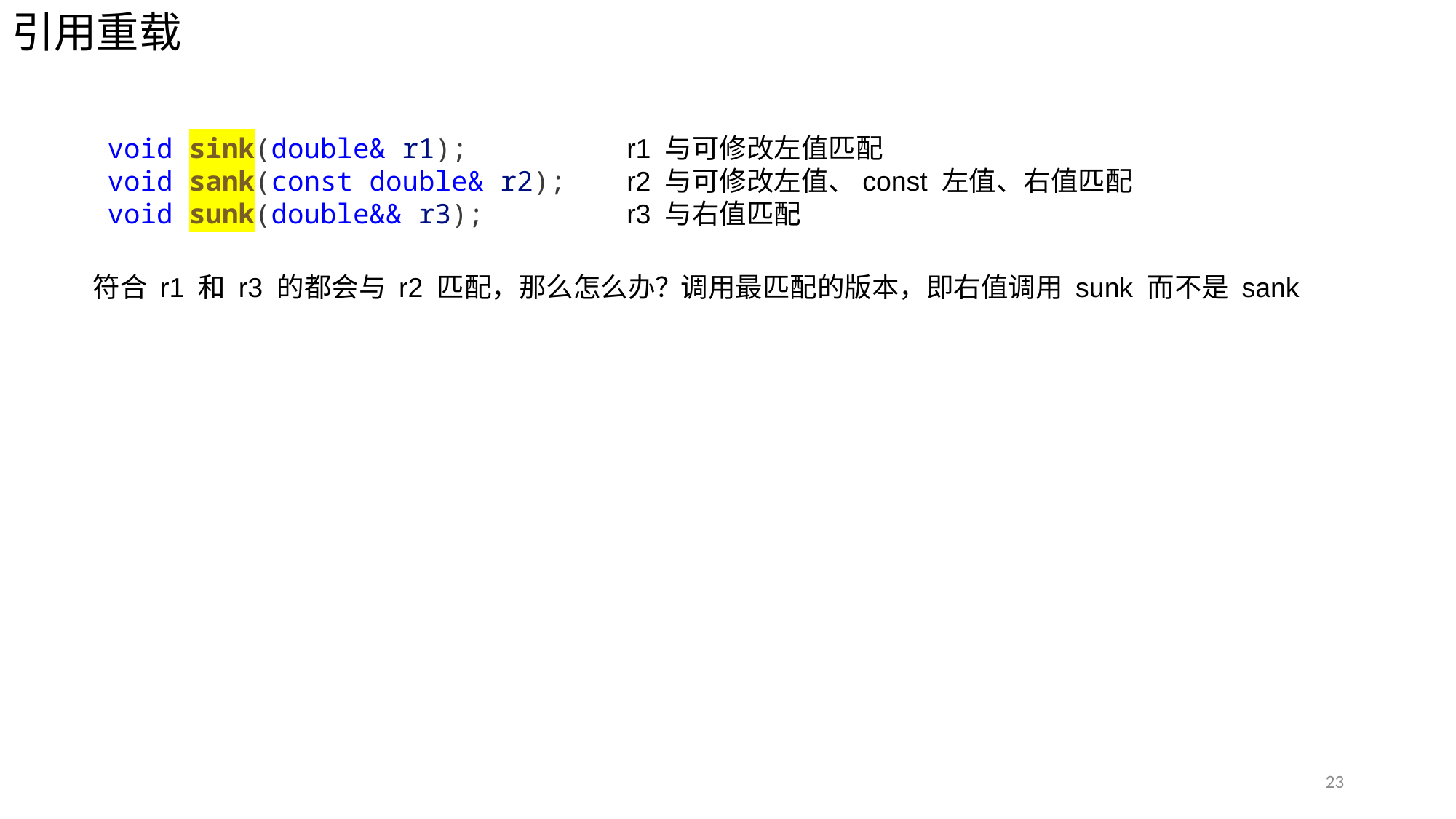

引用重载
void sink(double& r1);
void sank(const double& r2);
void sunk(double&& r3);
r1 与可修改左值匹配
r2 与可修改左值、const 左值、右值匹配
r3 与右值匹配
符合 r1 和 r3 的都会与 r2 匹配，那么怎么办？
调用最匹配的版本，即右值调用 sunk 而不是 sank
23